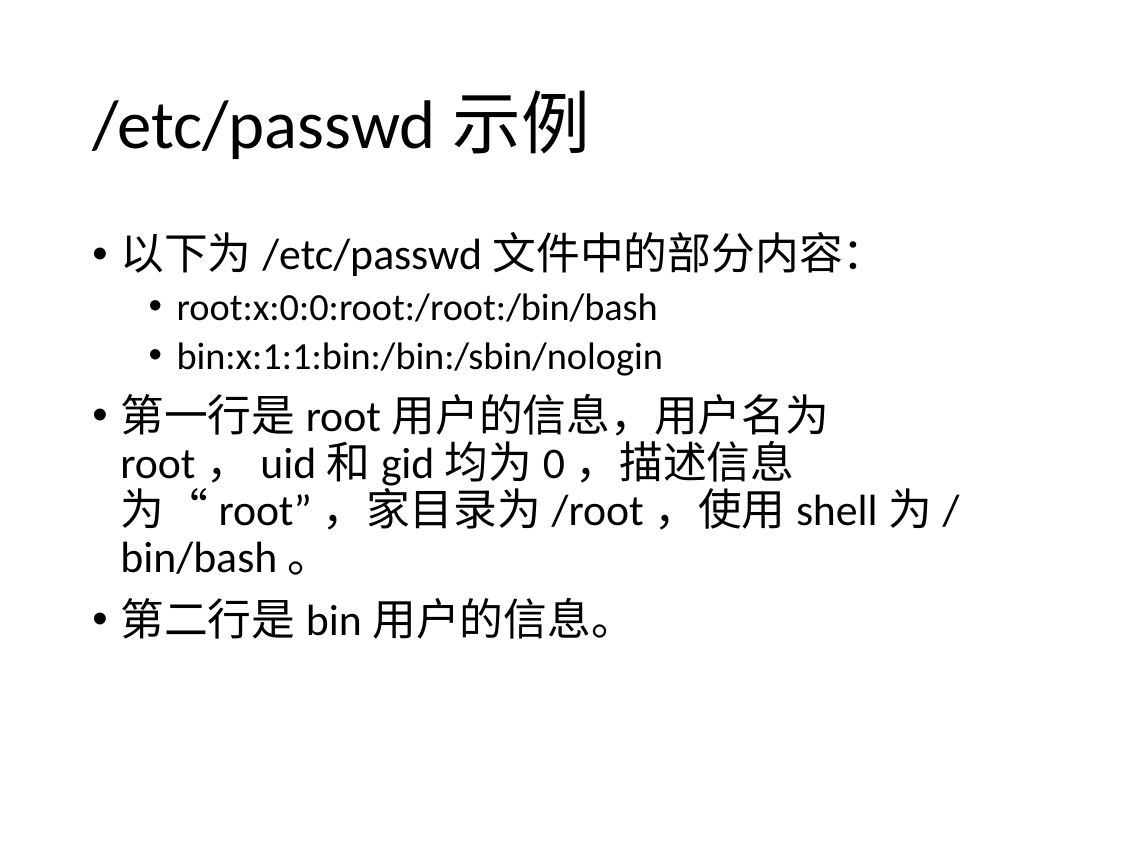

# /etc/passwd示例
以下为/etc/passwd文件中的部分内容：
root:x:0:0:root:/root:/bin/bash
bin:x:1:1:bin:/bin:/sbin/nologin
第一行是root用户的信息，用户名为root，uid和gid均为0，描述信息为“root”，家目录为/root，使用shell为/bin/bash。
第二行是bin用户的信息。